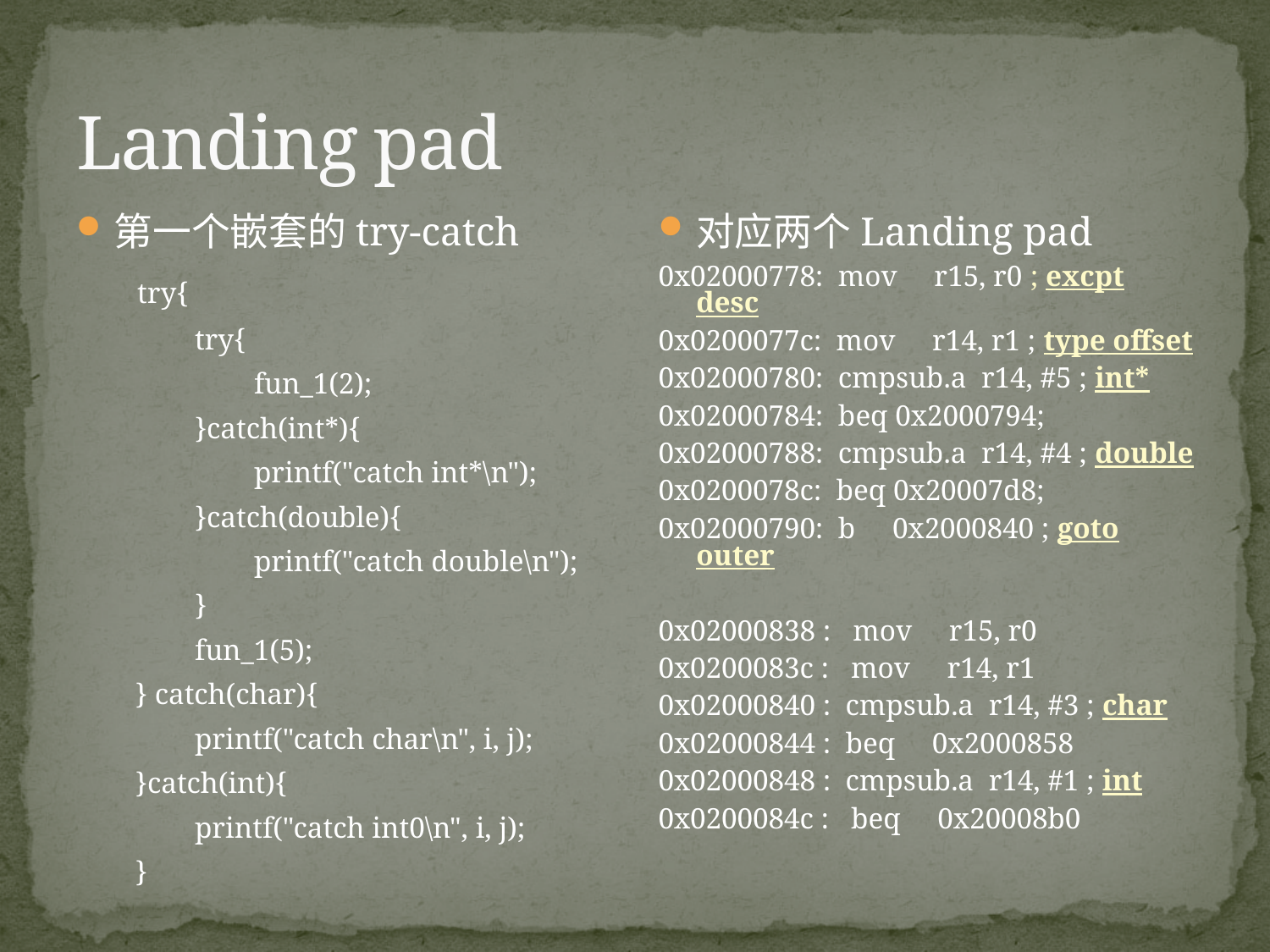

# Landing pad
第一个嵌套的try-catch
      try{
                try{
                        fun_1(2);
                }catch(int*){
                        printf("catch int*\n");
                }catch(double){
                        printf("catch double\n");
                }
                fun_1(5);
        } catch(char){
                printf("catch char\n", i, j);
        }catch(int){
                printf("catch int0\n", i, j);
        }

对应两个Landing pad
0x02000778:  mov     r15, r0 ; excpt desc
0x0200077c:  mov     r14, r1 ; type offset
0x02000780:  cmpsub.a  r14, #5 ; int*
0x02000784:  beq 0x2000794;
0x02000788:  cmpsub.a  r14, #4 ; double
0x0200078c:  beq 0x20007d8;
0x02000790:  b     0x2000840 ; goto outer

0x02000838 :   mov     r15, r0
0x0200083c :   mov     r14, r1
0x02000840 :  cmpsub.a  r14, #3 ; char
0x02000844 :  beq     0x2000858
0x02000848 :  cmpsub.a  r14, #1 ; int
0x0200084c :   beq     0x20008b0